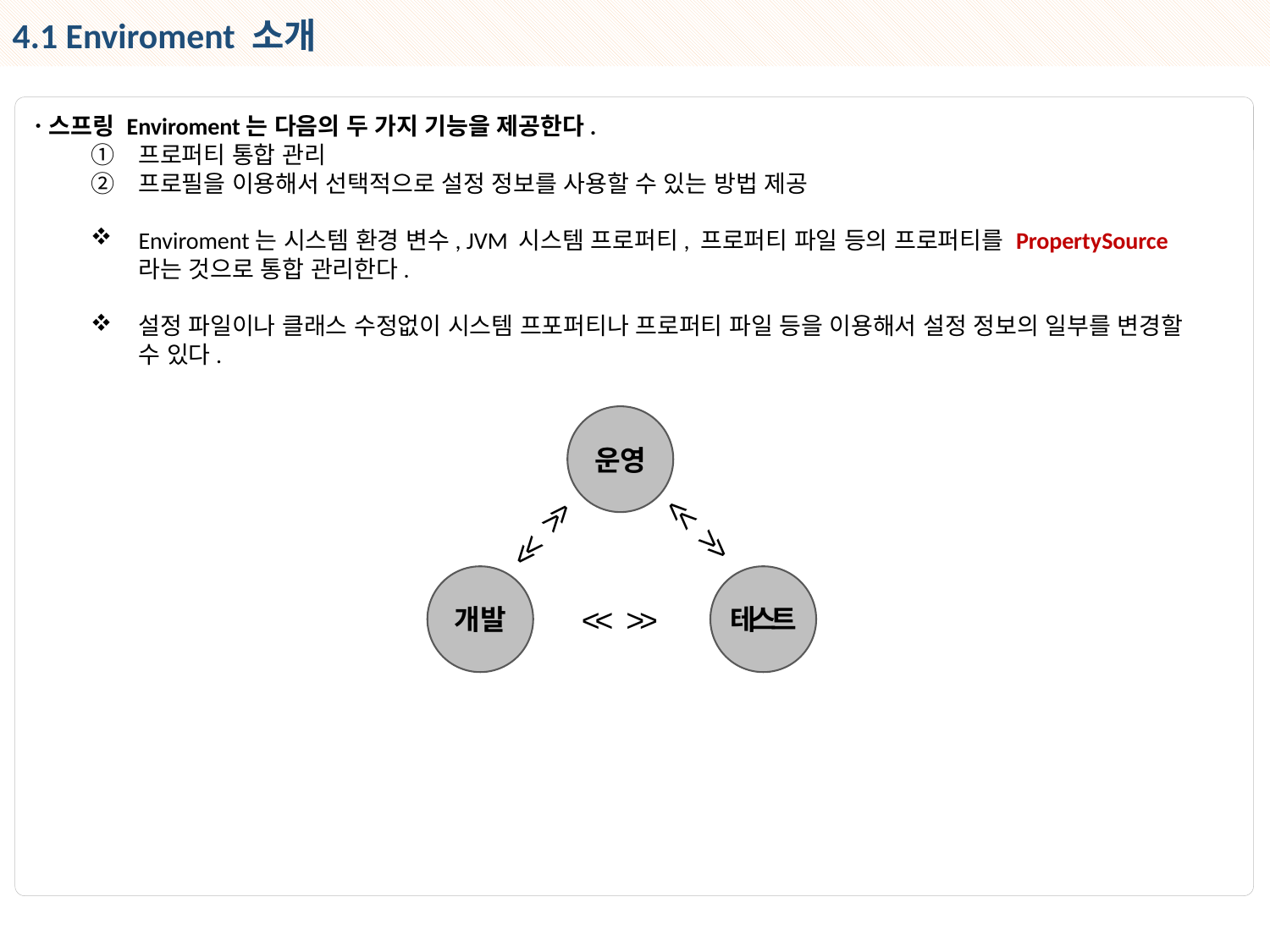

4.1 Enviroment 소개
ㆍ스프링 Enviroment는 다음의 두 가지 기능을 제공한다.
프로퍼티 통합 관리
프로필을 이용해서 선택적으로 설정 정보를 사용할 수 있는 방법 제공

Enviroment는 시스템 환경 변수, JVM 시스템 프로퍼티, 프로퍼티 파일 등의 프로퍼티를 PropertySource라는 것으로 통합 관리한다.

설정 파일이나 클래스 수정없이 시스템 프포퍼티나 프로퍼티 파일 등을 이용해서 설정 정보의 일부를 변경할 수 있다.

운영
<<     >>
<<     >>
개발
테스트
<<     >>